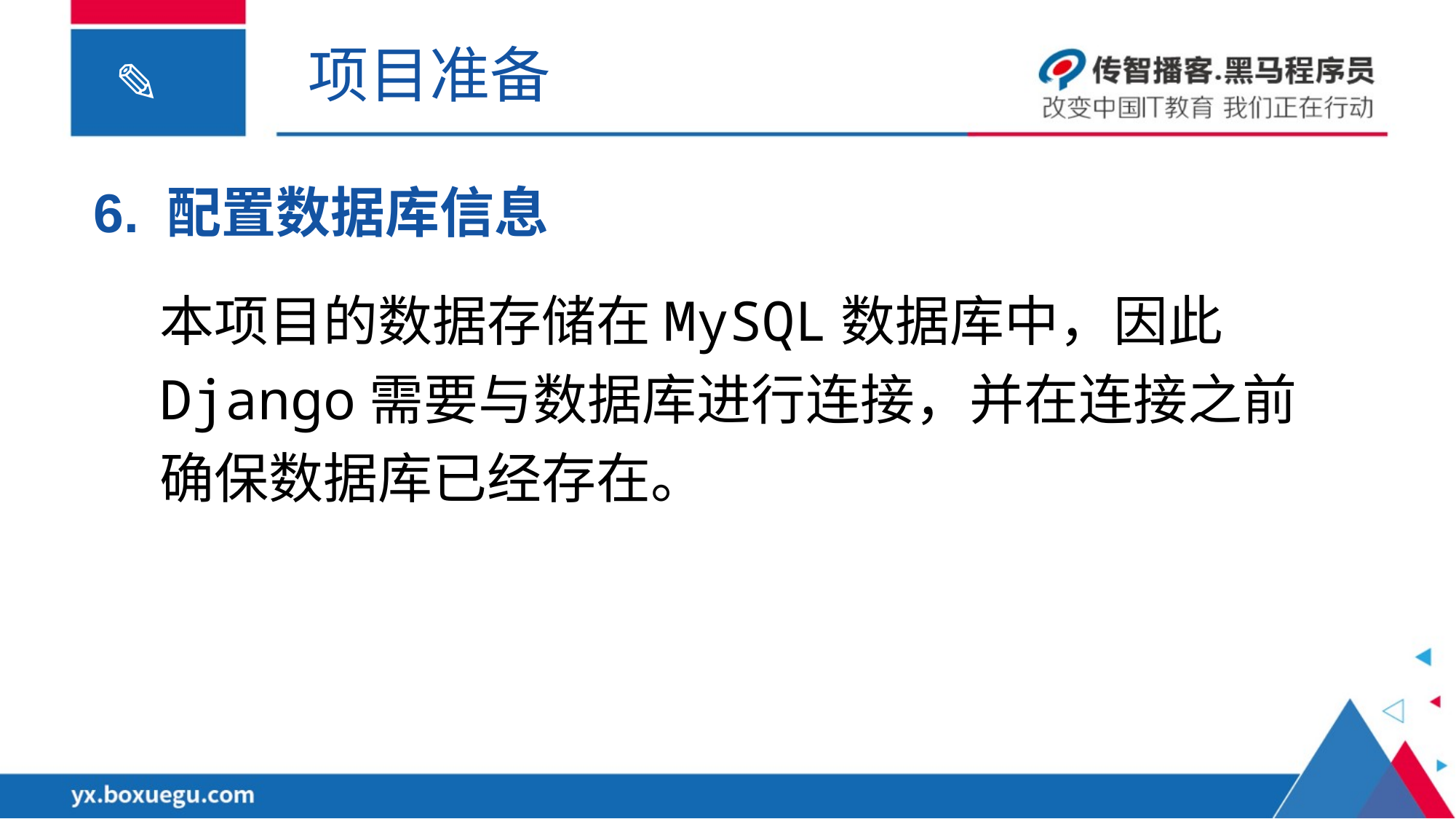

项目准备
6. 配置数据库信息
本项目的数据存储在MySQL数据库中，因此Django需要与数据库进行连接，并在连接之前确保数据库已经存在。